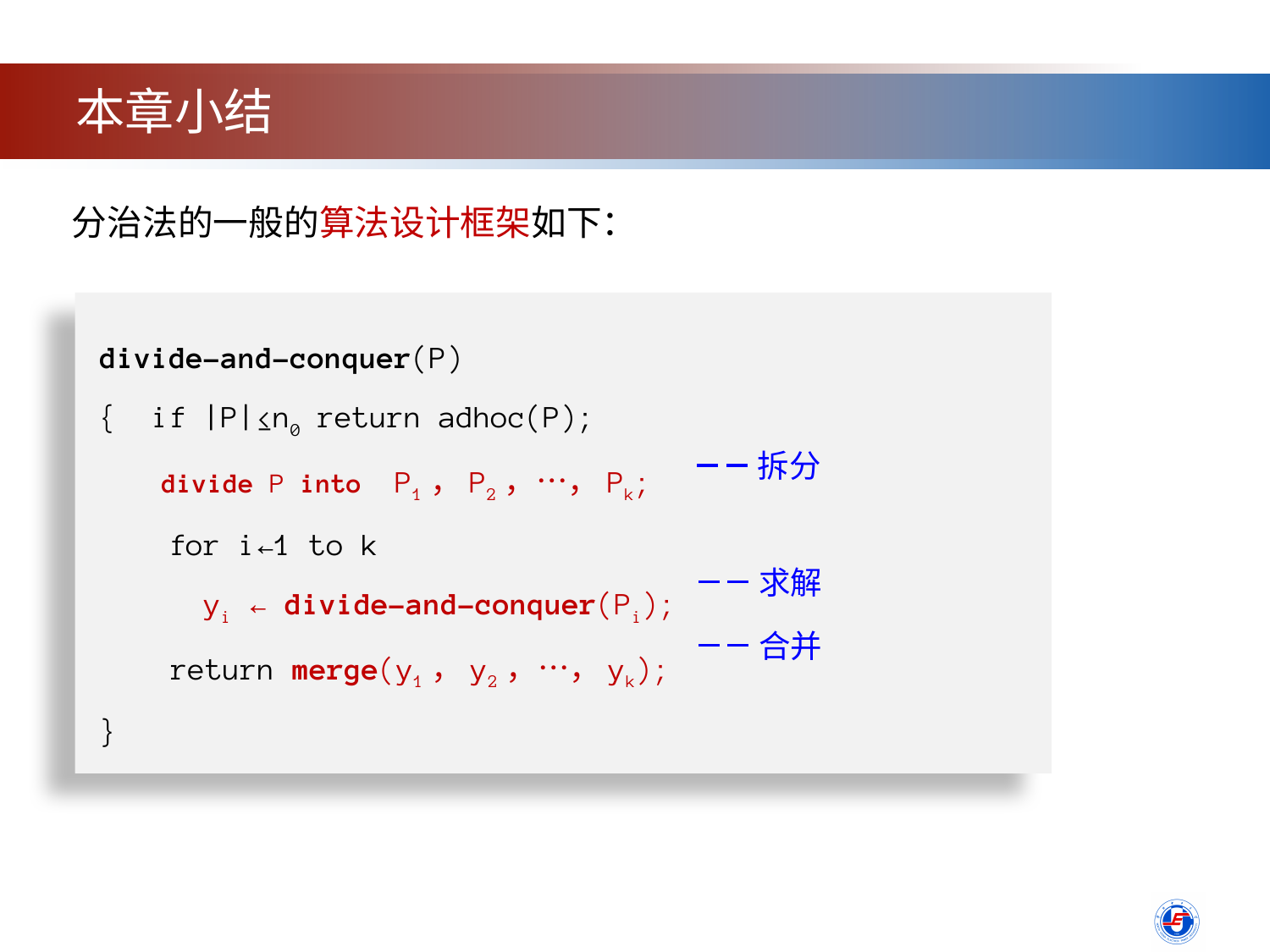

本章小结
分治法的一般的算法设计框架如下：
divide-and-conquer(P)
{  if |P|≤n0 return adhoc(P);
    divide P into  P1，P2，…，Pk;
    for i←1 to k
      yi ← divide-and-conquer(Pi);
　　return merge(y1，y2，…，yk);
}
拆分
求解
合并